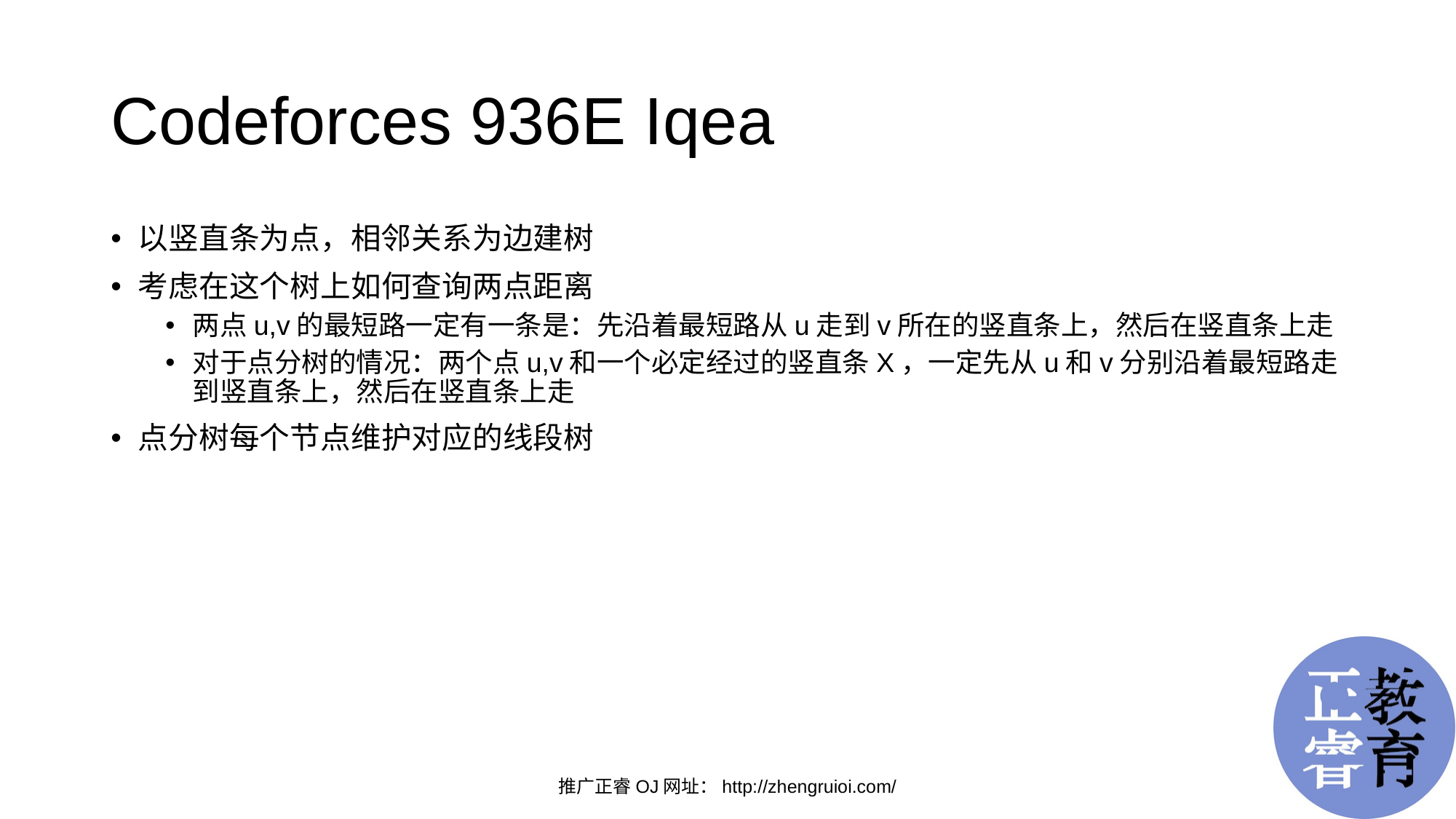

# Codeforces 936E Iqea
以竖直条为点，相邻关系为边建树
考虑在这个树上如何查询两点距离
两点u,v的最短路一定有一条是：先沿着最短路从u走到v所在的竖直条上，然后在竖直条上走
对于点分树的情况：两个点u,v和一个必定经过的竖直条X，一定先从u和v分别沿着最短路走到竖直条上，然后在竖直条上走
点分树每个节点维护对应的线段树